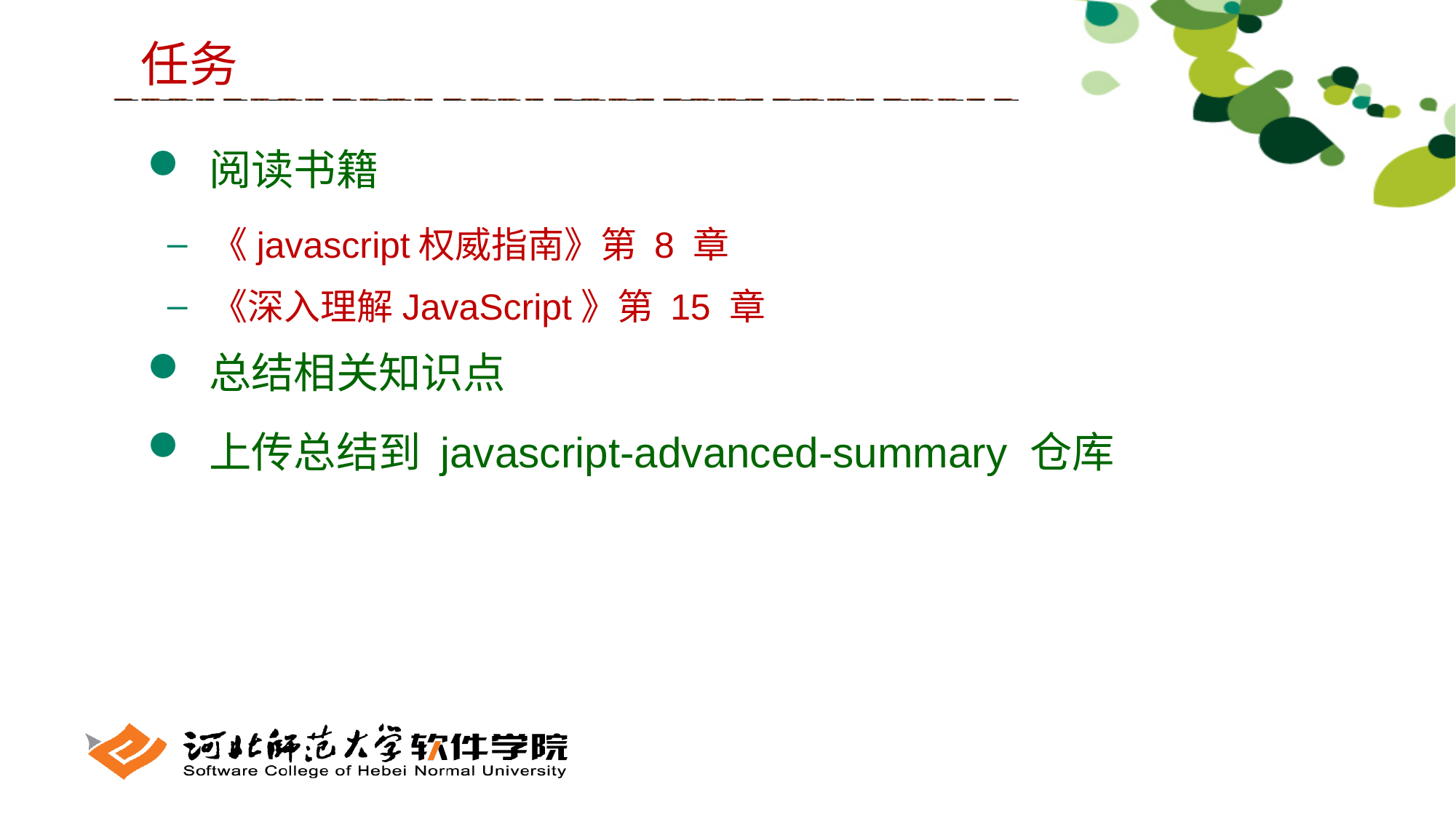

任务
 阅读书籍
 《javascript权威指南》第 8 章
 《深入理解JavaScript》第 15 章
 总结相关知识点
 上传总结到 javascript-advanced-summary 仓库